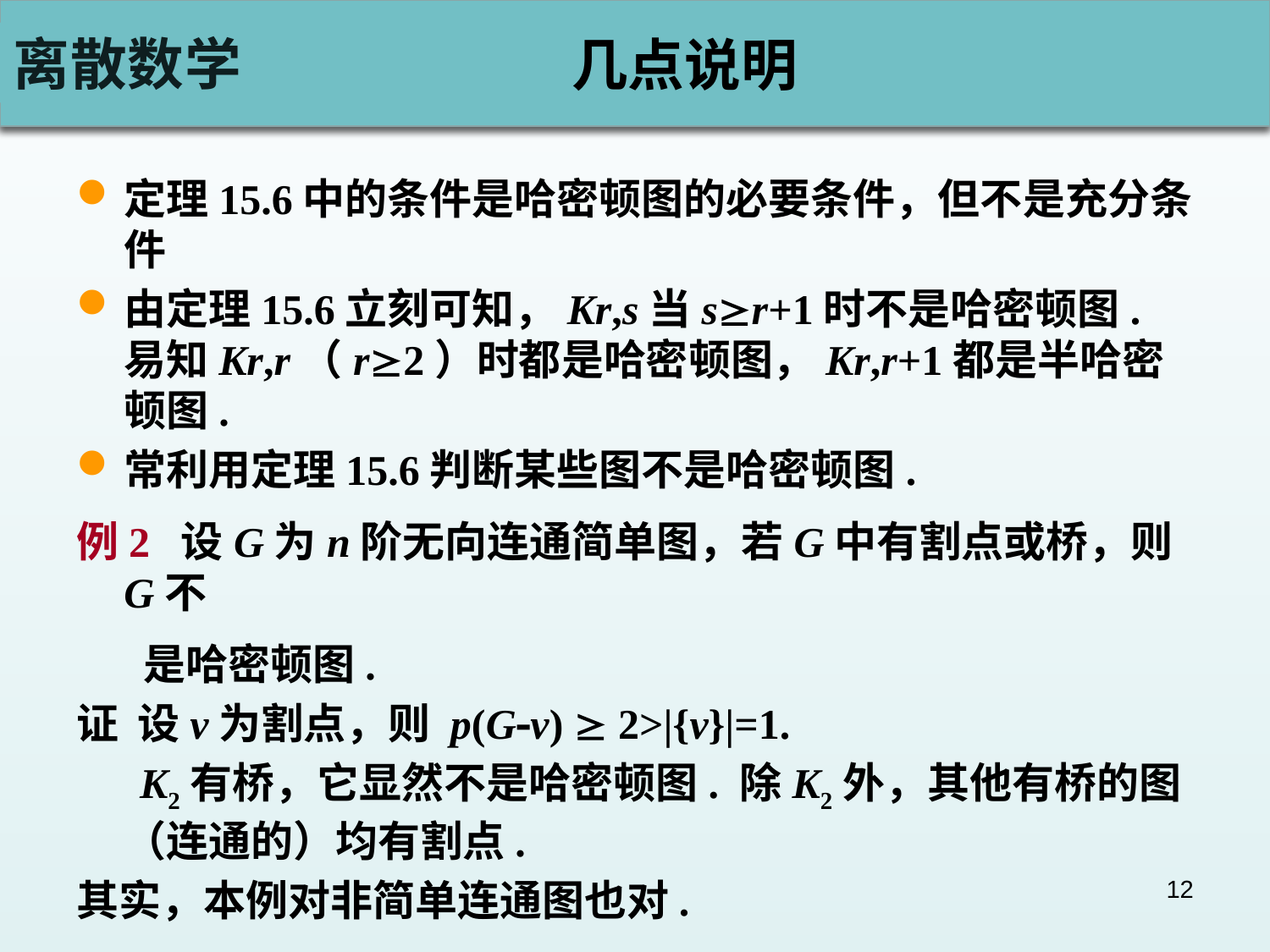

# 几点说明
定理15.6中的条件是哈密顿图的必要条件，但不是充分条件
由定理15.6立刻可知，Kr,s当s≥r+1时不是哈密顿图. 易知Kr,r（r≥2）时都是哈密顿图，Kr,r+1都是半哈密顿图.
常利用定理15.6判断某些图不是哈密顿图.
例2  设G为n阶无向连通简单图，若G中有割点或桥，则G不
      是哈密顿图.
证  设v为割点，则 p(G−v) ≥ 2>|{v}|=1.
      K2有桥，它显然不是哈密顿图. 除K2外，其他有桥的图（连通的）均有割点.
其实，本例对非简单连通图也对.
12